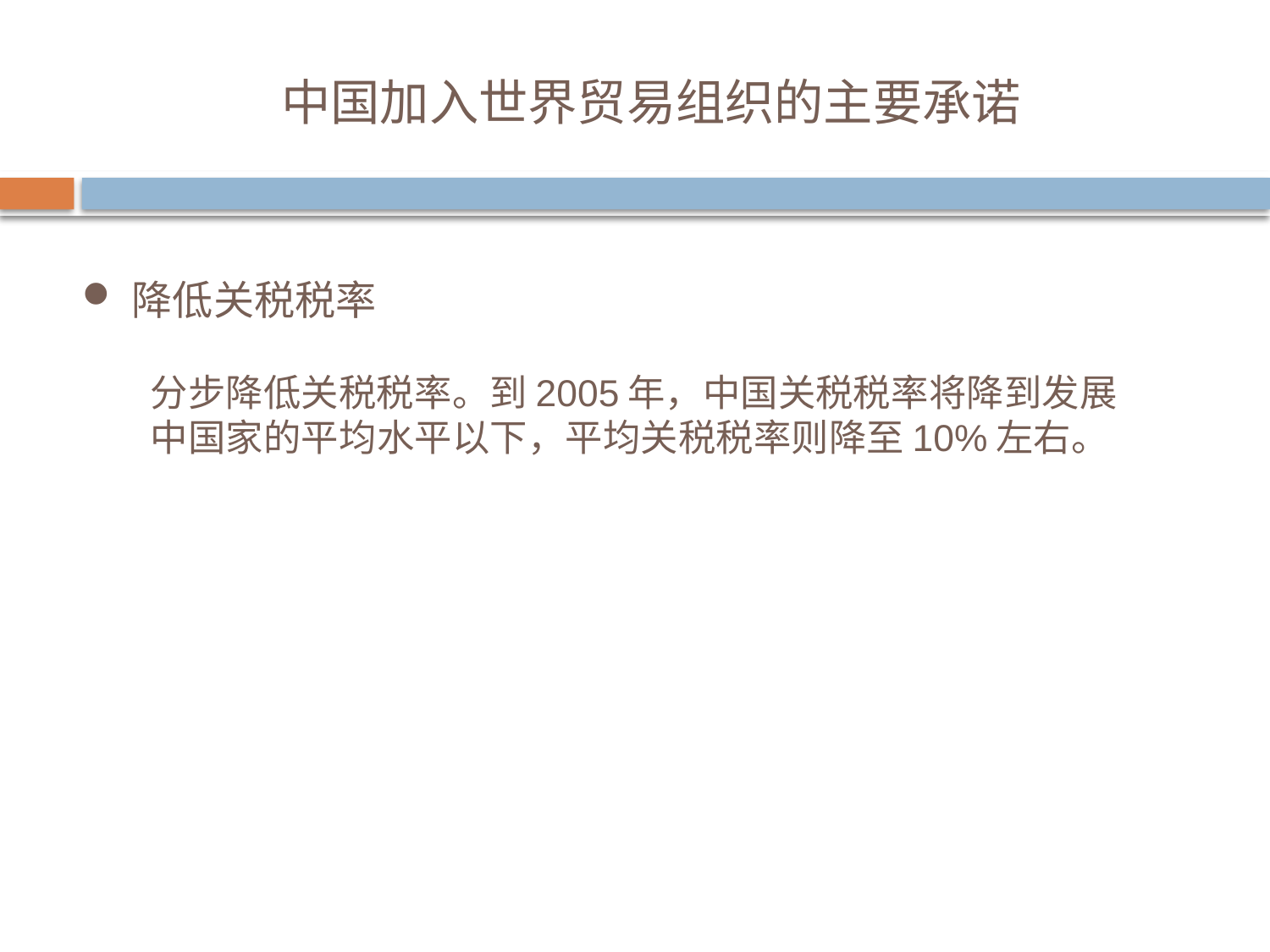

中国加入世界贸易组织的主要承诺
# 降低关税税率 分步降低关税税率。到2005年，中国关税税率将降到发展 中国家的平均水平以下，平均关税税率则降至10%左右。